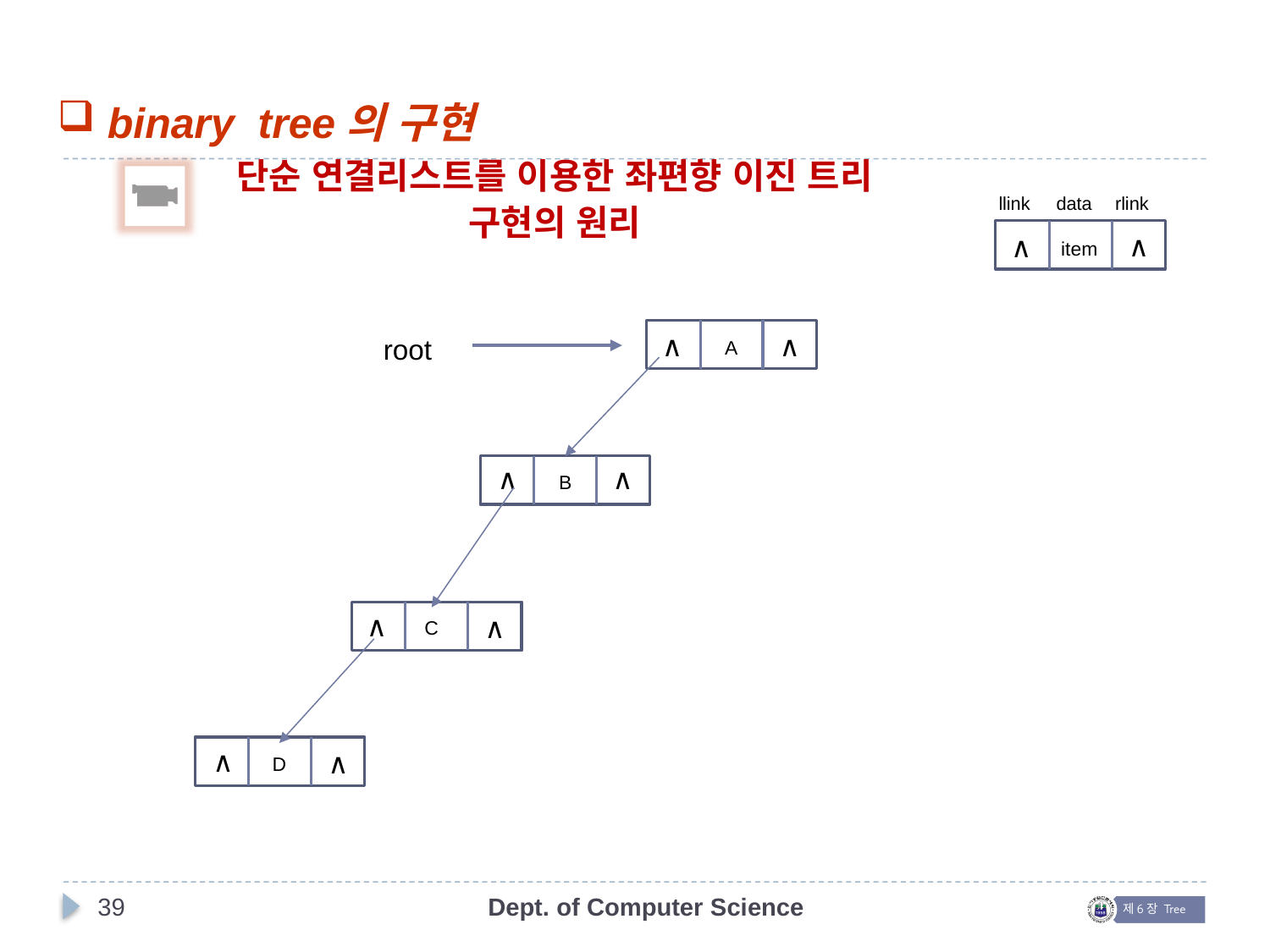

binary  tree의 구현
단순 연결리스트를 이용한 좌편향 이진 트리 구현의 원리

rlink
llink
data

∧
∧
item
∧
∧

root
A
∧
∧

B
∧
∧

C
∧
∧

D
39
Dept. of Computer Science